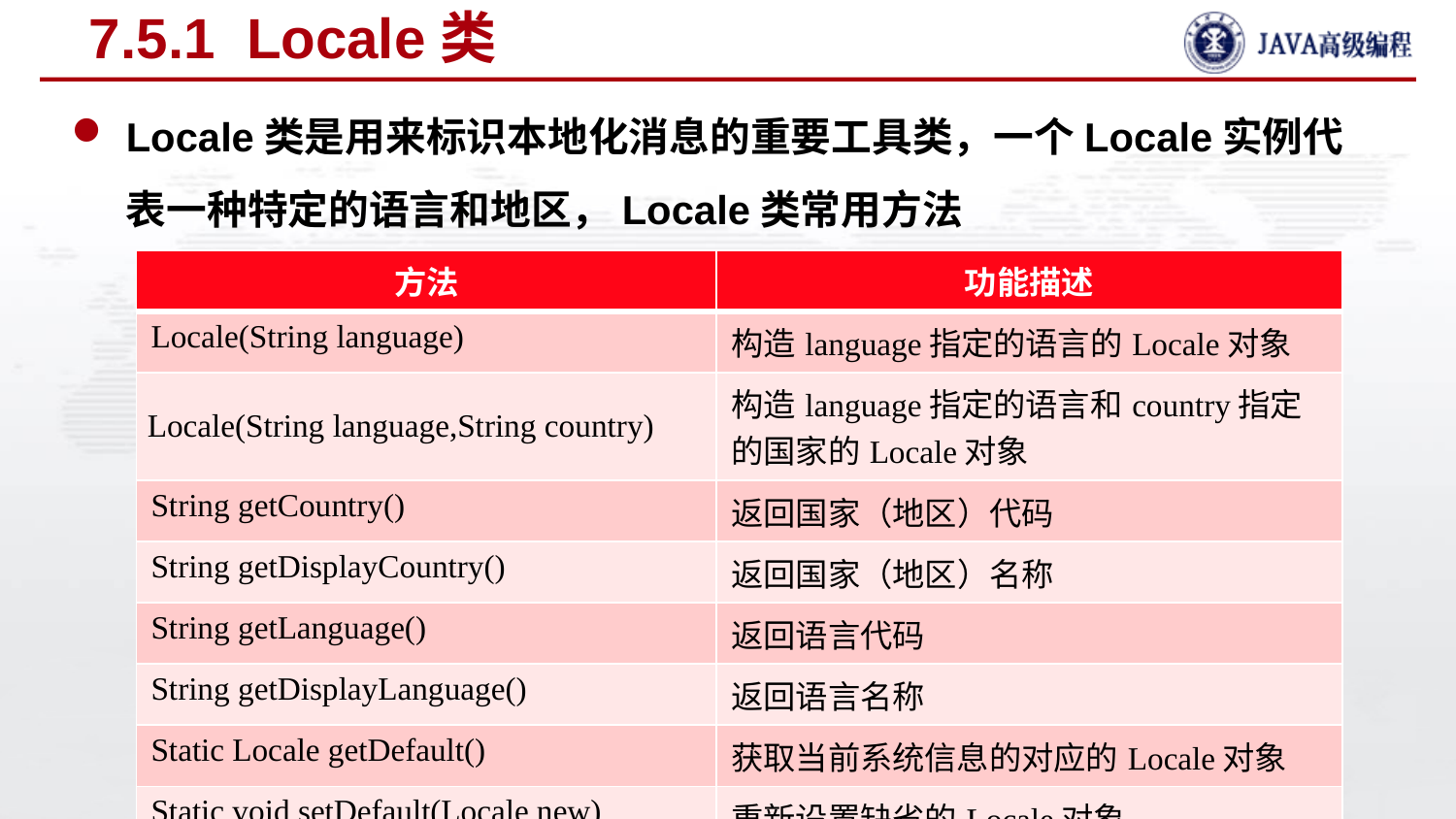

# 7.5.1  Locale类
Locale类是用来标识本地化消息的重要工具类，一个Locale实例代表一种特定的语言和地区，Locale类常用方法
| 方法 | 功能描述 |
| --- | --- |
| Locale(String language) | 构造language指定的语言的Locale对象 |
| Locale(String language,String country) | 构造language指定的语言和country指定的国家的Locale对象 |
| String getCountry() | 返回国家（地区）代码 |
| String getDisplayCountry() | 返回国家（地区）名称 |
| String getLanguage() | 返回语言代码 |
| String getDisplayLanguage() | 返回语言名称 |
| Static Locale getDefault() | 获取当前系统信息的对应的Locale对象 |
| Static void setDefault(Locale new) | 重新设置缺省的Locale对象 |